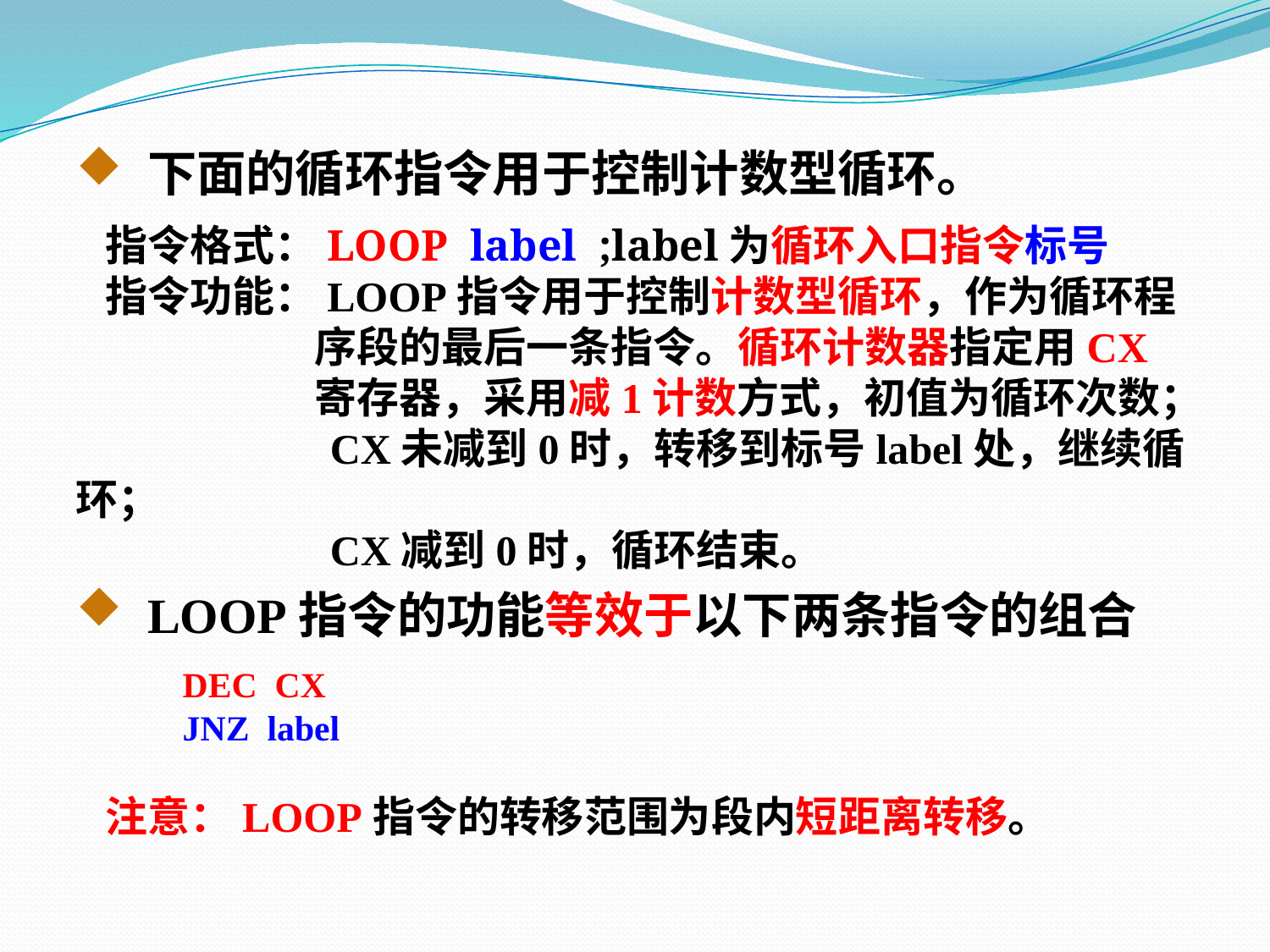

下面的循环指令用于控制计数型循环。

  指令格式：LOOP  label  ;label为循环入口指令标号
  指令功能：LOOP指令用于控制计数型循环，作为循环程
                        序段的最后一条指令。循环计数器指定用CX
                        寄存器，采用减1计数方式，初值为循环次数；
                        CX未减到0时，转移到标号label处，继续循环；
                        CX减到0时，循环结束。
LOOP指令的功能等效于以下两条指令的组合

            DEC  CX
            JNZ  label

  注意：LOOP指令的转移范围为段内短距离转移。